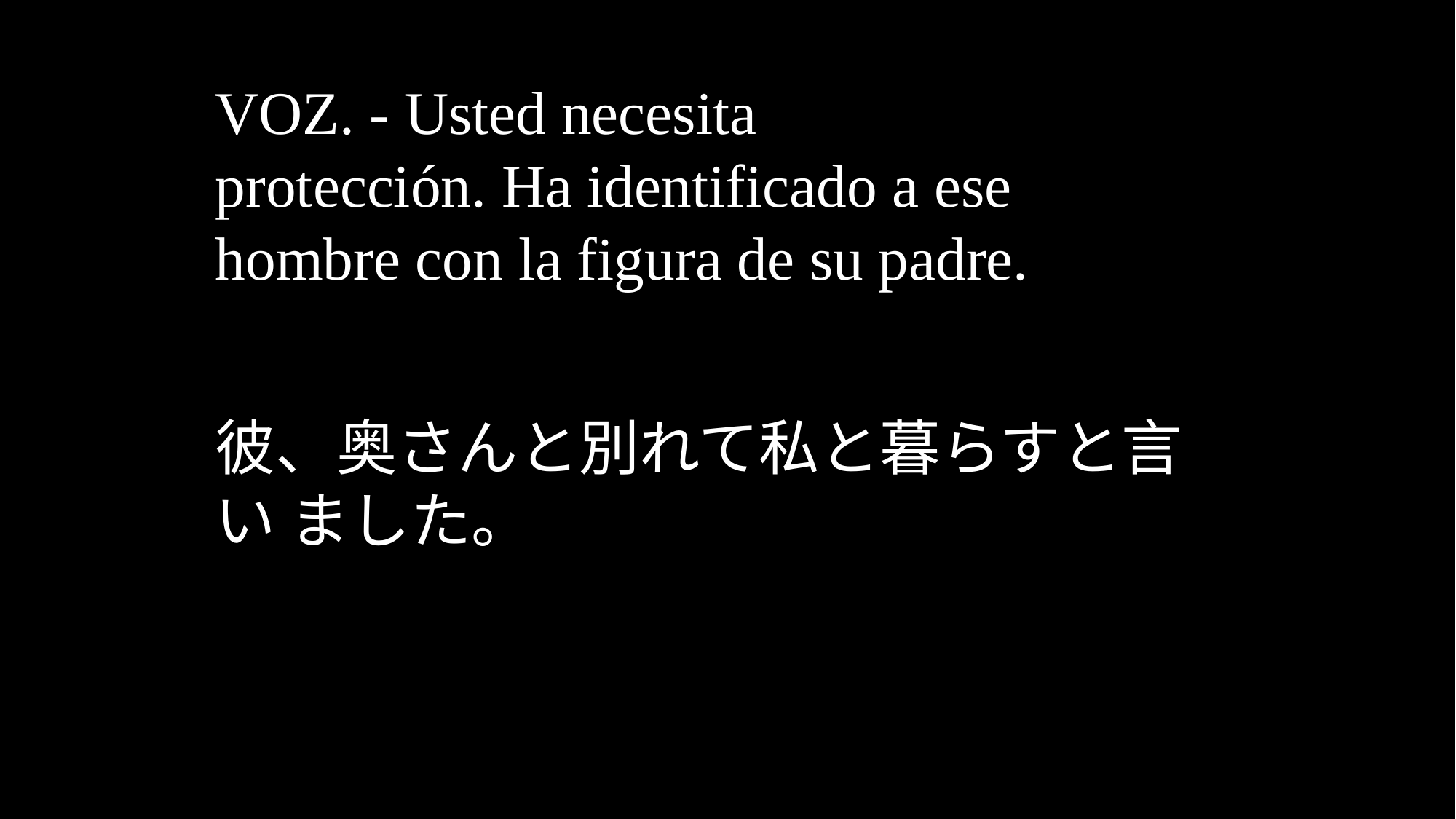

VOZ. - Usted necesita protección. Ha identificado a ese hombre con la figura de su padre.

彼、奥さんと別れて私と暮らすと言い ました。